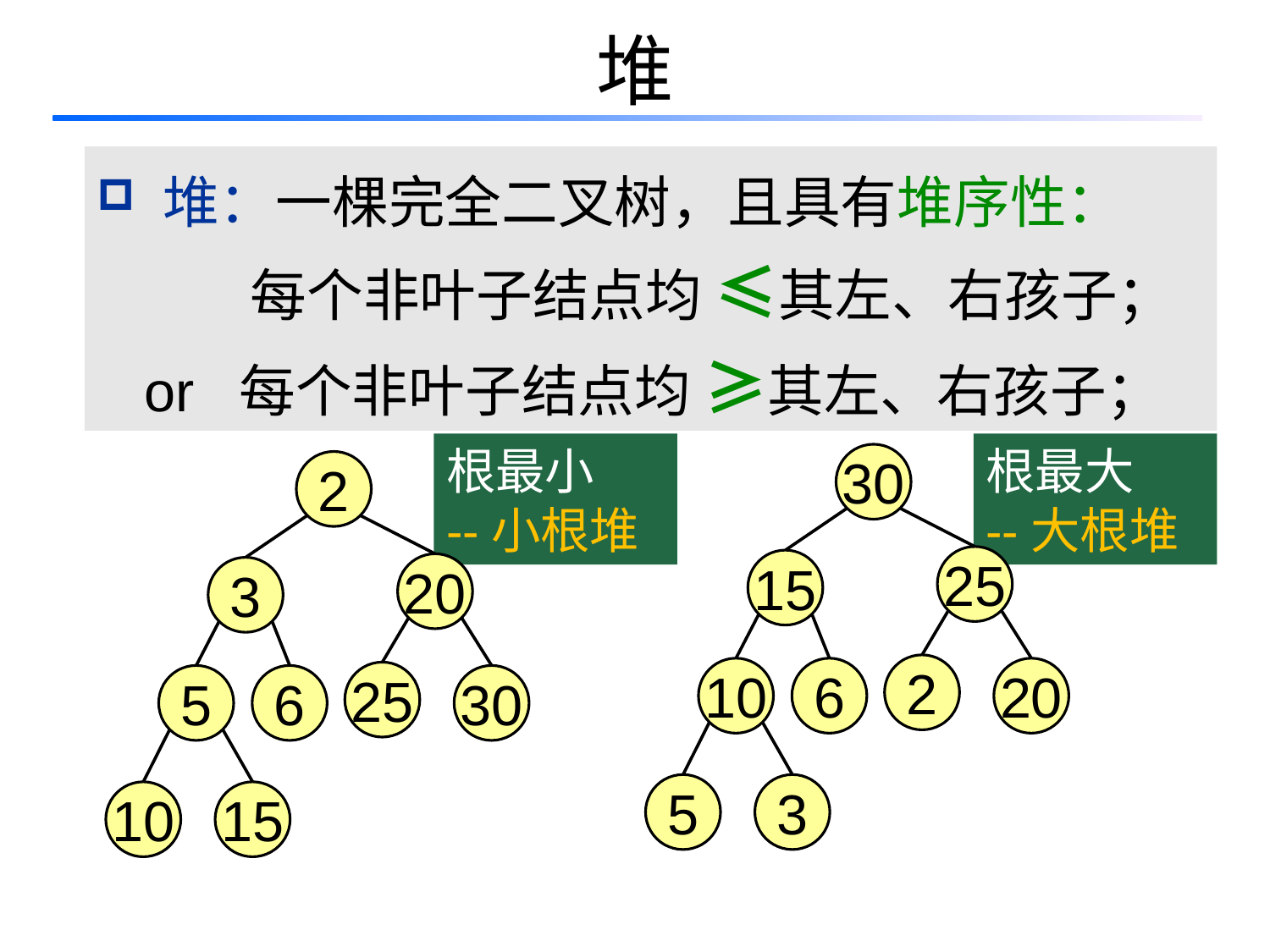

# 堆

 堆：一棵完全二叉树，且具有堆序性：
           每个非叶子结点均 ≤其左、右孩子；
   or  每个非叶子结点均 ≥其左、右孩子；
根最小
--小根堆
根最大
--大根堆
30
2
25
15
20
3
2
10
6
20
25
5
6
30
5
3
10
15